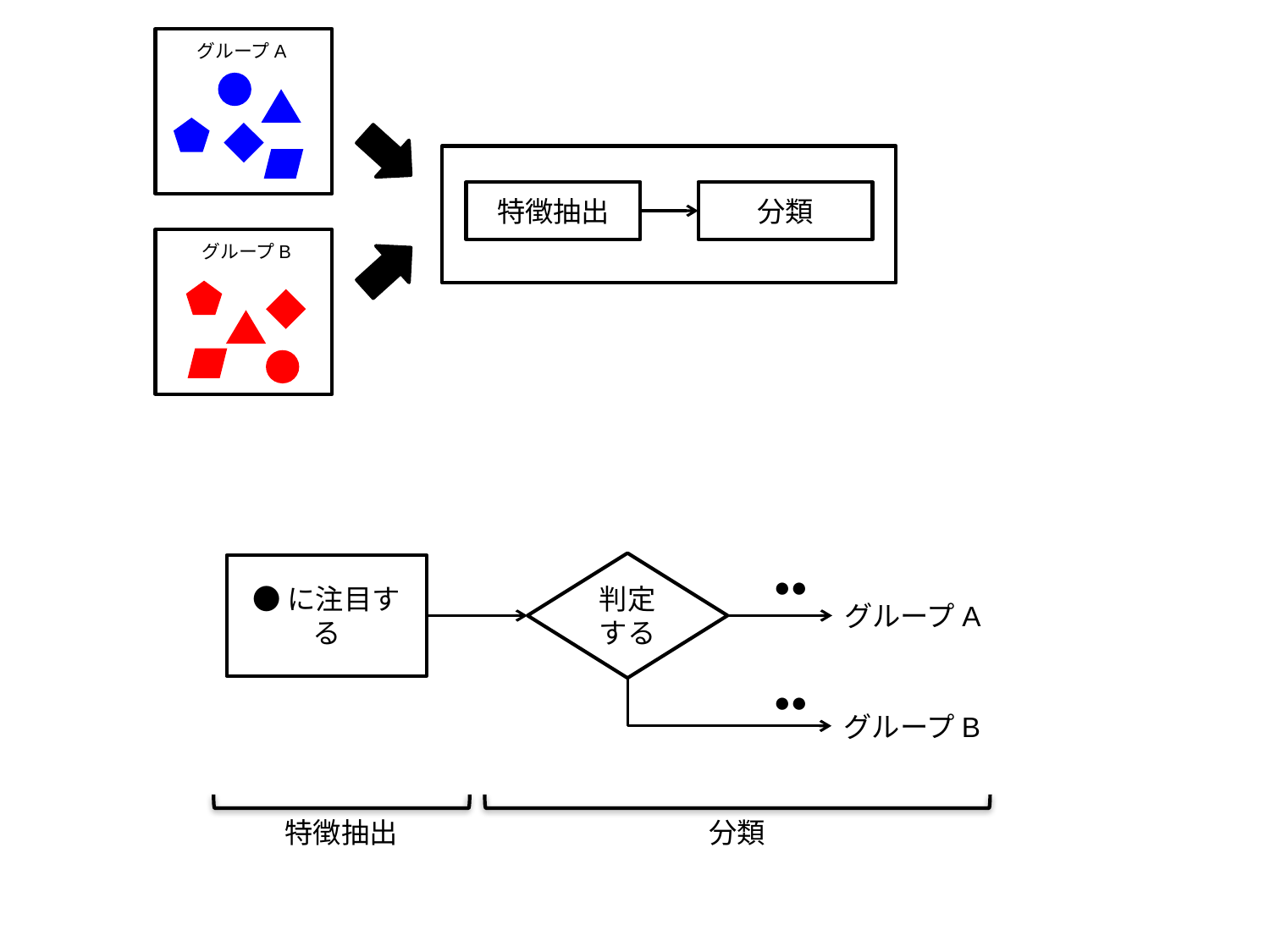

グループA

特徴抽出
分類

グループB

判定
する
●に注目する
●●
グループA

●●
グループB
特徴抽出
分類